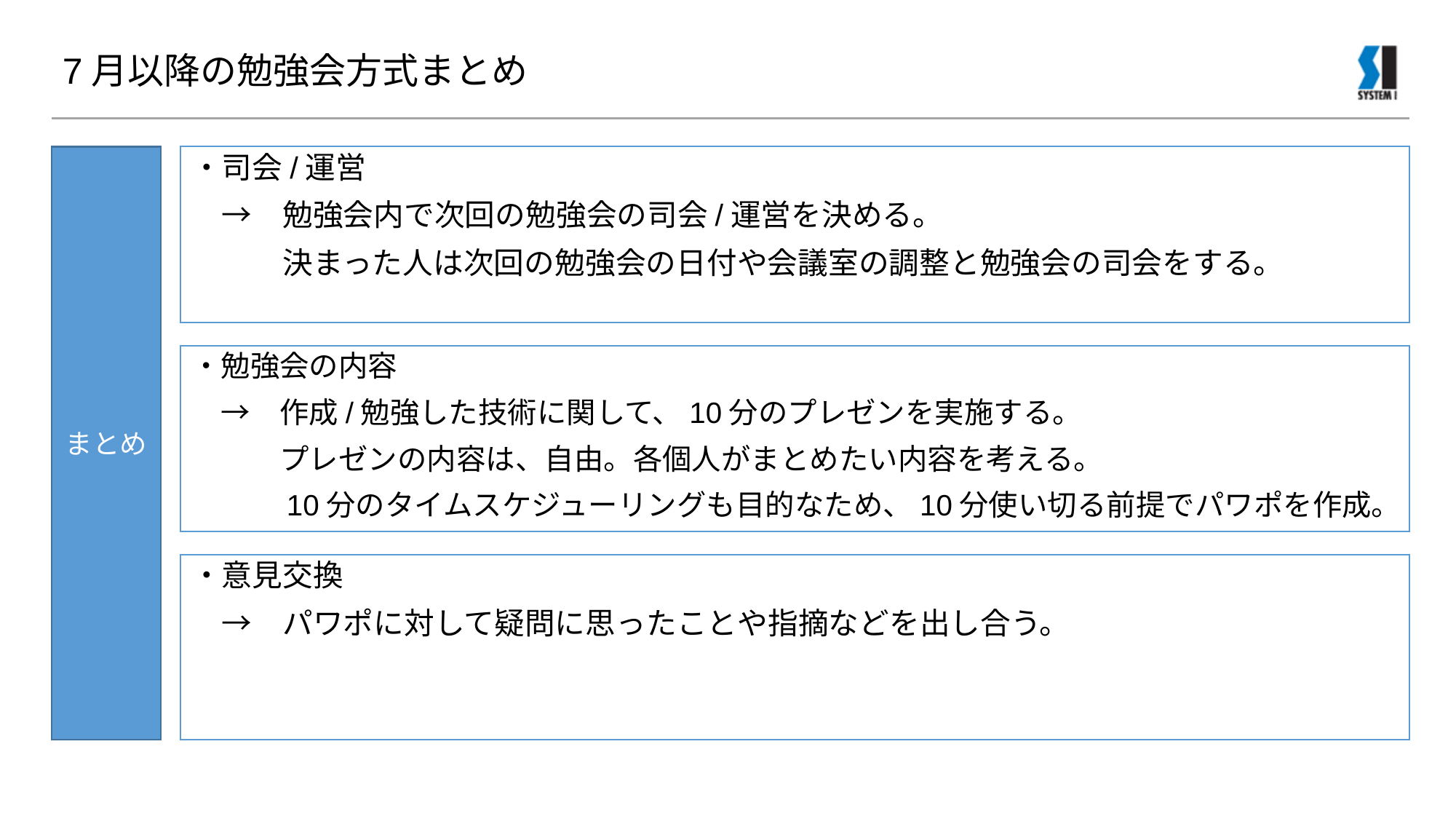

# 7月以降の勉強会方式まとめ
まとめ
・司会/運営
　→　勉強会内で次回の勉強会の司会/運営を決める。
　　　決まった人は次回の勉強会の日付や会議室の調整と勉強会の司会をする。
・勉強会の内容
　→　作成/勉強した技術に関して、10分のプレゼンを実施する。
　　　プレゼンの内容は、自由。各個人がまとめたい内容を考える。
　　　10分のタイムスケジューリングも目的なため、10分使い切る前提でパワポを作成。
・意見交換
　→　パワポに対して疑問に思ったことや指摘などを出し合う。